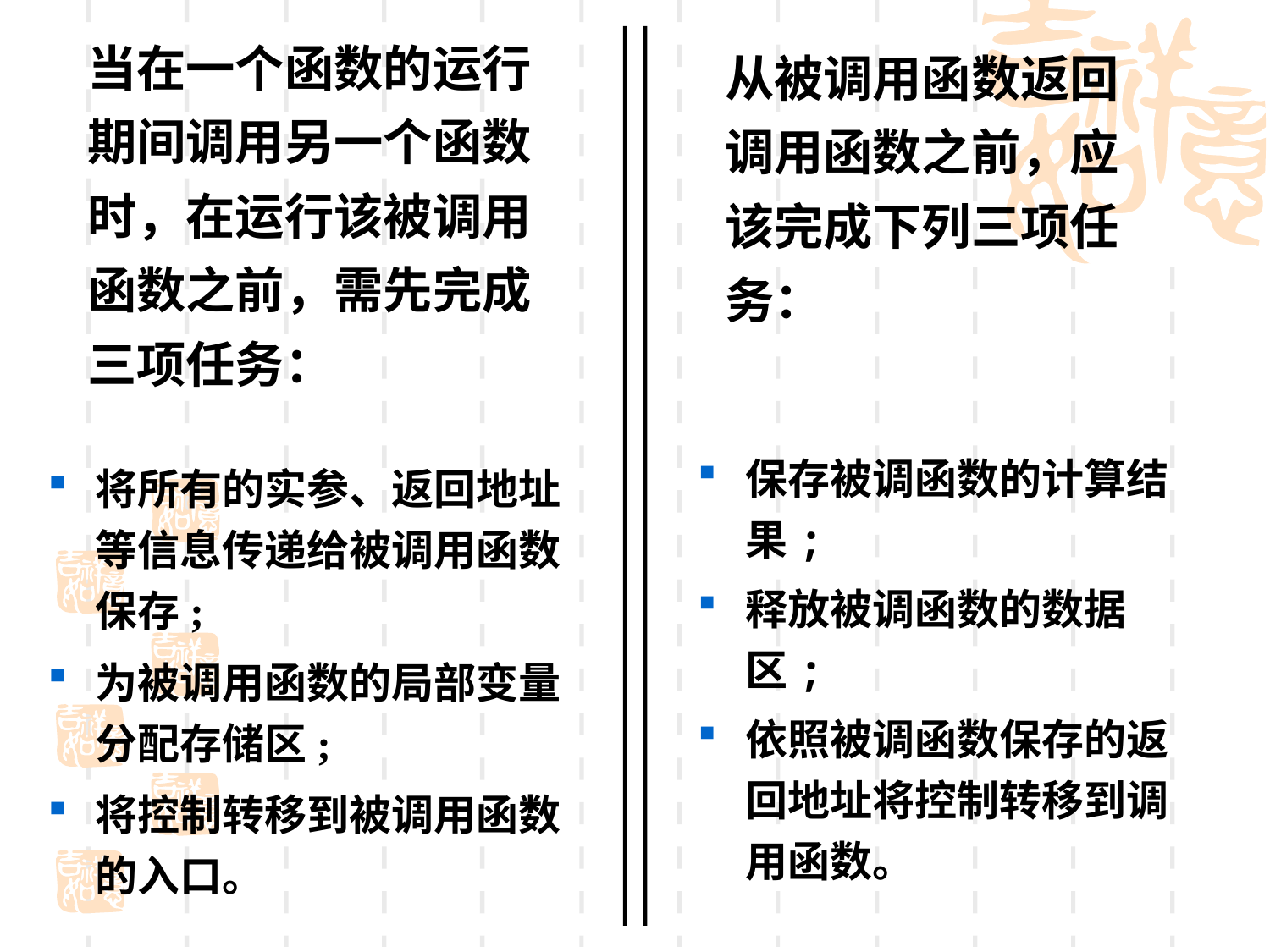

当在一个函数的运行期间调用另一个函数时，在运行该被调用函数之前，需先完成三项任务：

从被调用函数返回调用函数之前，应该完成下列三项任务：
保存被调函数的计算结果;
释放被调函数的数据区;
依照被调函数保存的返回地址将控制转移到调用函数。
将所有的实参、返回地址等信息传递给被调用函数保存;
为被调用函数的局部变量分配存储区;
将控制转移到被调用函数的入口。